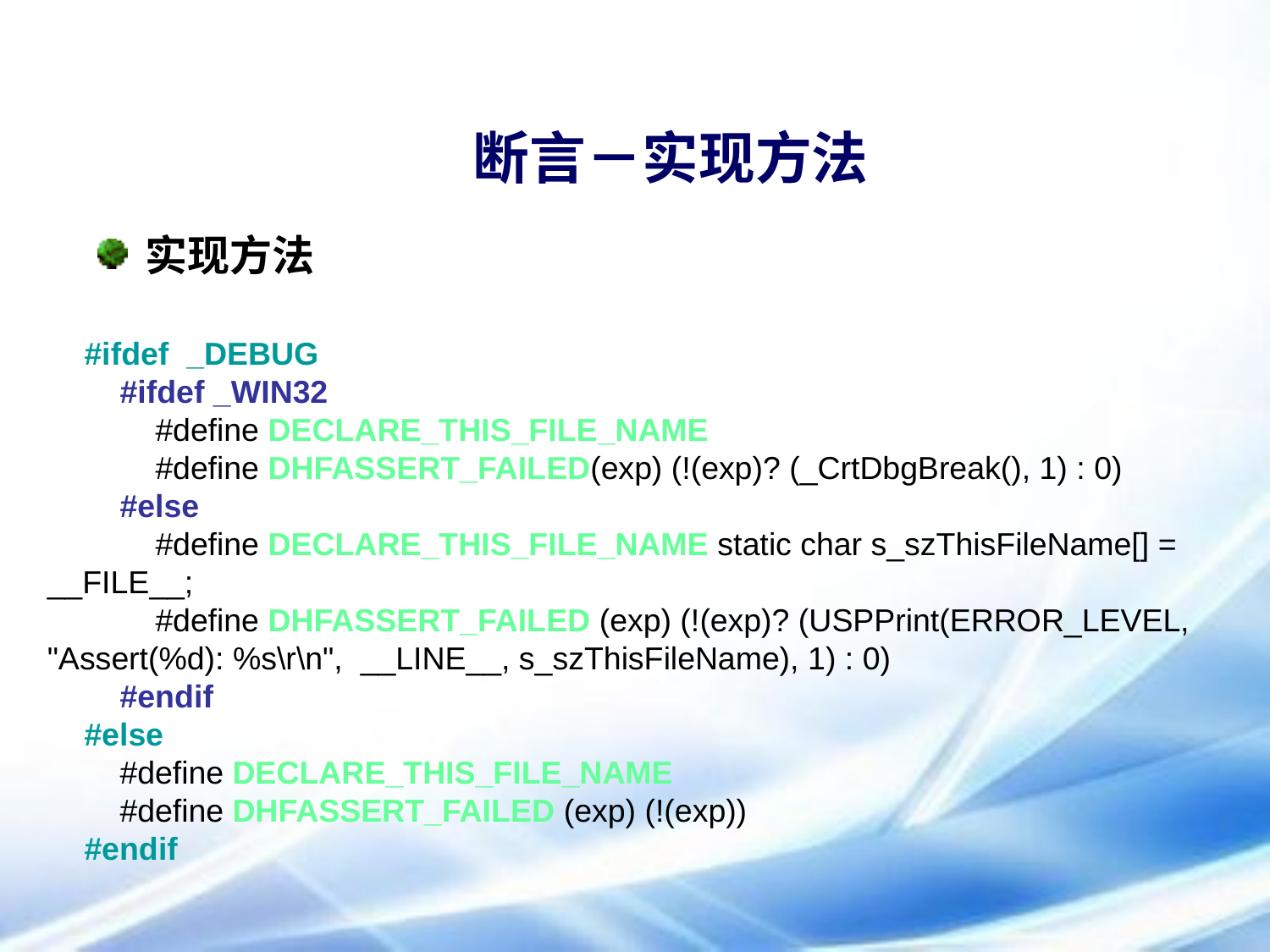

# 断言－实现方法
实现方法
#ifdef  _DEBUG
    #ifdef _WIN32
        #define DECLARE_THIS_FILE_NAME
        #define DHFASSERT_FAILED(exp) (!(exp)? (_CrtDbgBreak(), 1) : 0)
    #else
        #define DECLARE_THIS_FILE_NAME static char s_szThisFileName[] = __FILE__;
        #define DHFASSERT_FAILED (exp) (!(exp)? (USPPrint(ERROR_LEVEL, "Assert(%d): %s\r\n",  __LINE__, s_szThisFileName), 1) : 0)
    #endif
#else
    #define DECLARE_THIS_FILE_NAME
    #define DHFASSERT_FAILED (exp) (!(exp))
#endif